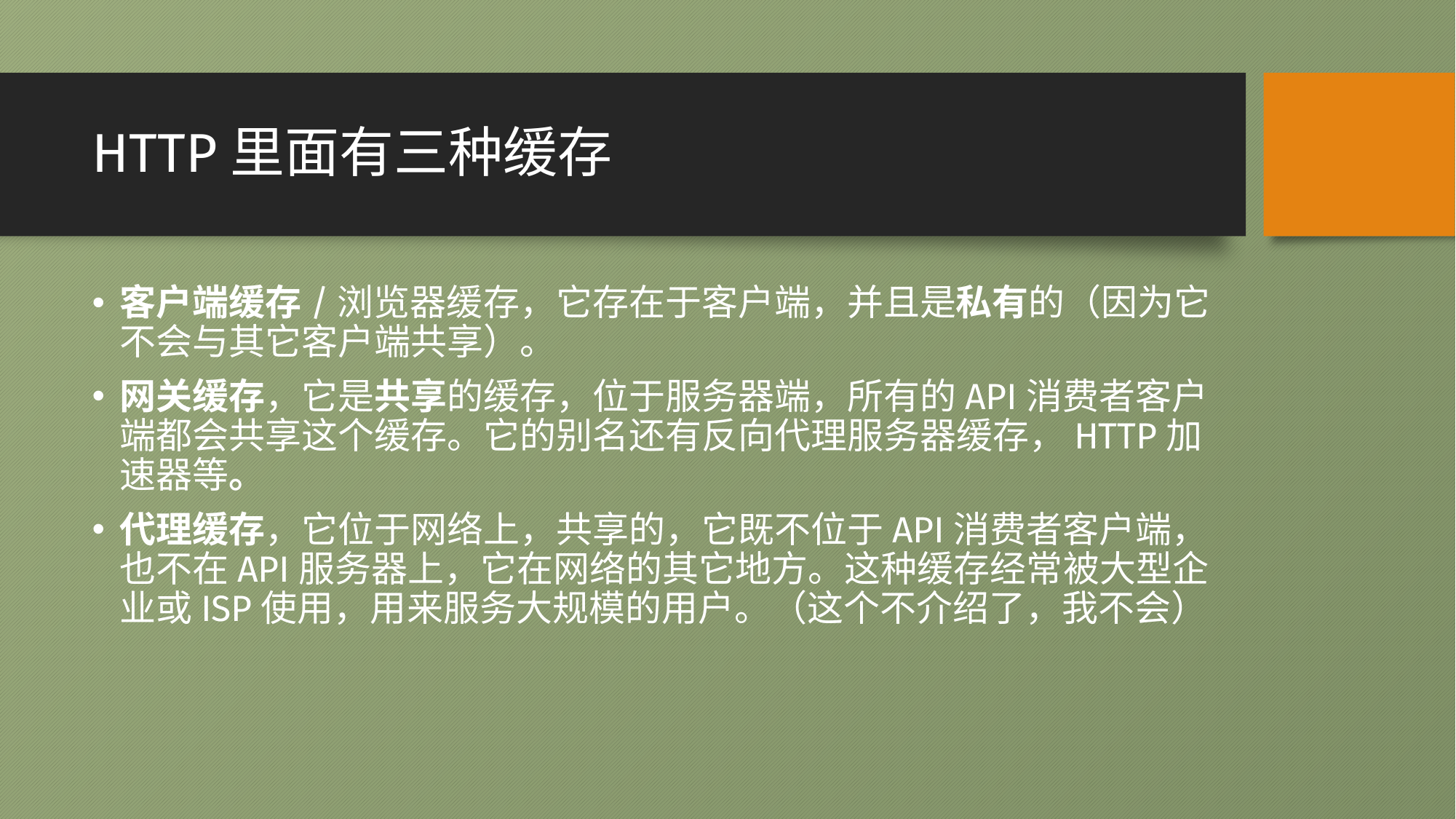

# HTTP里面有三种缓存
客户端缓存/浏览器缓存，它存在于客户端，并且是私有的（因为它不会与其它客户端共享）。
网关缓存，它是共享的缓存，位于服务器端，所有的API消费者客户端都会共享这个缓存。它的别名还有反向代理服务器缓存，HTTP加速器等。
代理缓存，它位于网络上，共享的，它既不位于API消费者客户端，也不在API服务器上，它在网络的其它地方。这种缓存经常被大型企业或ISP使用，用来服务大规模的用户。（这个不介绍了，我不会）